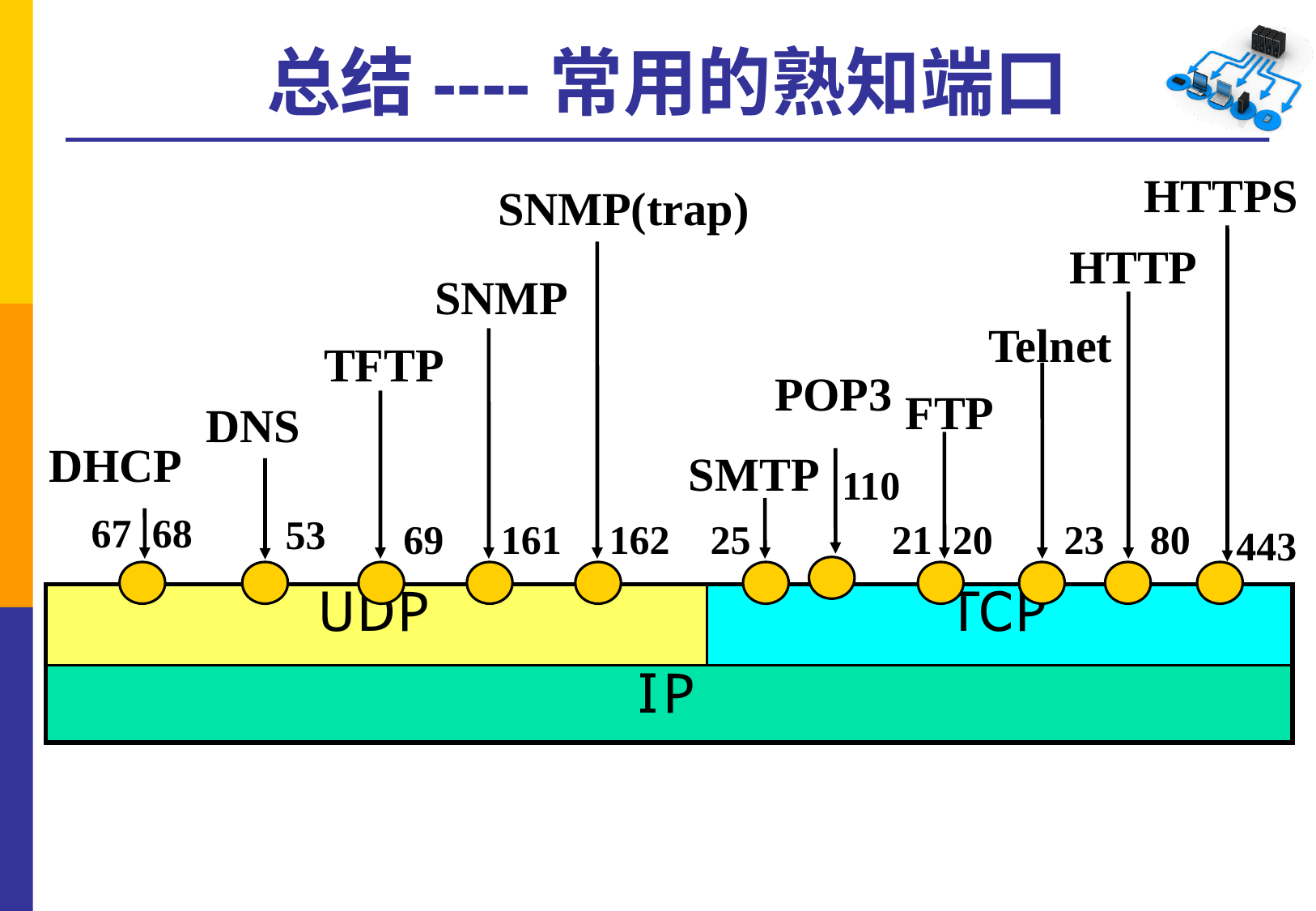

# 总结----常用的熟知端口

HTTPS
SNMP(trap)

HTTP

SNMP

Telnet
TFTP

FTP
DNS

SMTP

53

69
161
162
25
21  20
23
80
443

POP3
DHCP

110
67  68

| UDP | TCP |
| --- | --- |
| IP |  |